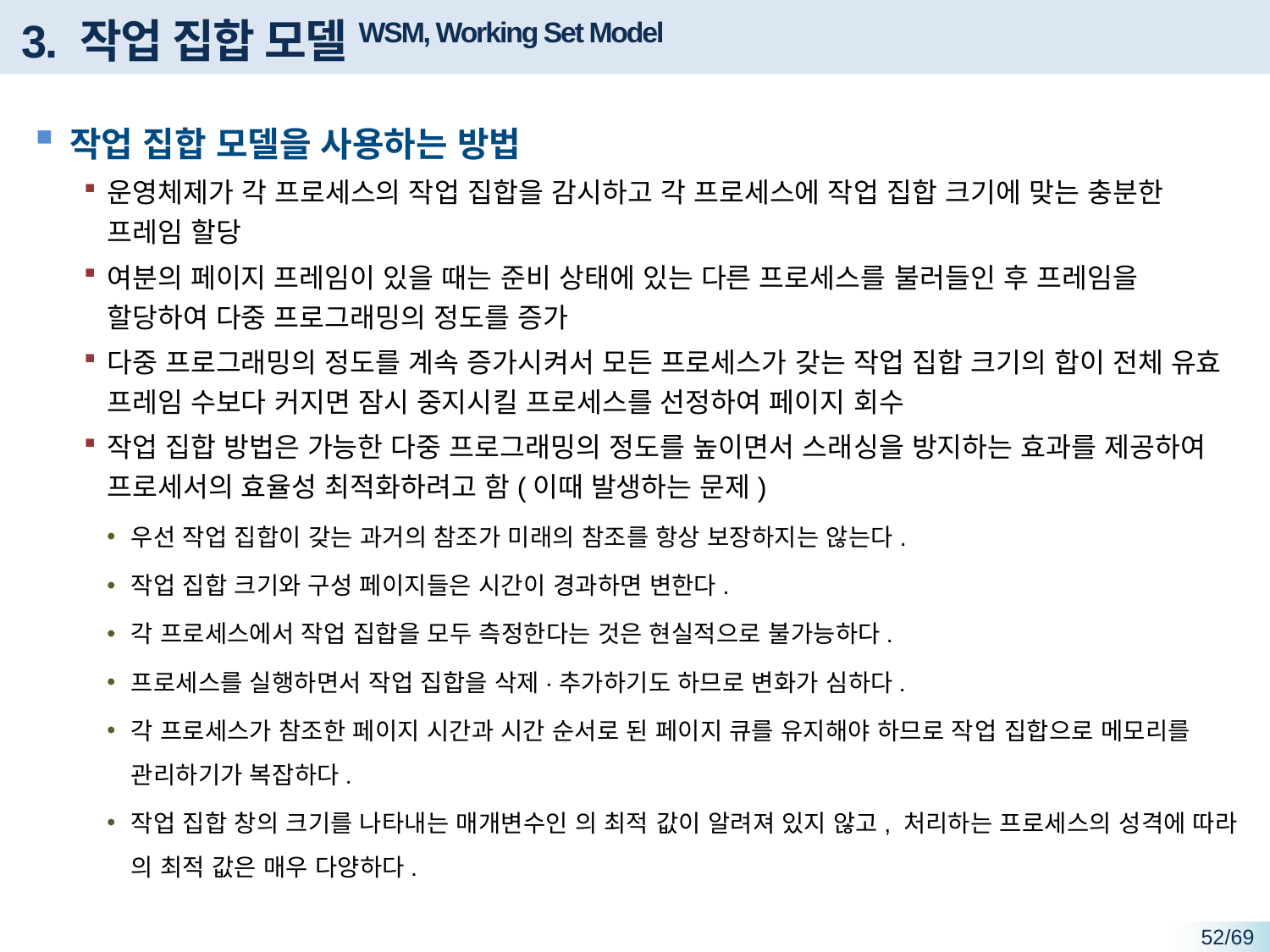

# 3. 작업 집합 모델WSM, Working Set Model
작업 집합 모델을 사용하는 방법
운영체제가 각 프로세스의 작업 집합을 감시하고 각 프로세스에 작업 집합 크기에 맞는 충분한 프레임 할당
여분의 페이지 프레임이 있을 때는 준비 상태에 있는 다른 프로세스를 불러들인 후 프레임을 할당하여 다중 프로그래밍의 정도를 증가
다중 프로그래밍의 정도를 계속 증가시켜서 모든 프로세스가 갖는 작업 집합 크기의 합이 전체 유효 프레임 수보다 커지면 잠시 중지시킬 프로세스를 선정하여 페이지 회수
작업 집합 방법은 가능한 다중 프로그래밍의 정도를 높이면서 스래싱을 방지하는 효과를 제공하여 프로세서의 효율성 최적화하려고 함(이때 발생하는 문제)
우선 작업 집합이 갖는 과거의 참조가 미래의 참조를 항상 보장하지는 않는다.
작업 집합 크기와 구성 페이지들은 시간이 경과하면 변한다.
각 프로세스에서 작업 집합을 모두 측정한다는 것은 현실적으로 불가능하다.
프로세스를 실행하면서 작업 집합을 삭제·추가하기도 하므로 변화가 심하다.
각 프로세스가 참조한 페이지 시간과 시간 순서로 된 페이지 큐를 유지해야 하므로 작업 집합으로 메모리를 관리하기가 복잡하다.
작업 집합 창의 크기를 나타내는 매개변수인 의 최적 값이 알려져 있지 않고, 처리하는 프로세스의 성격에 따라 의 최적 값은 매우 다양하다.